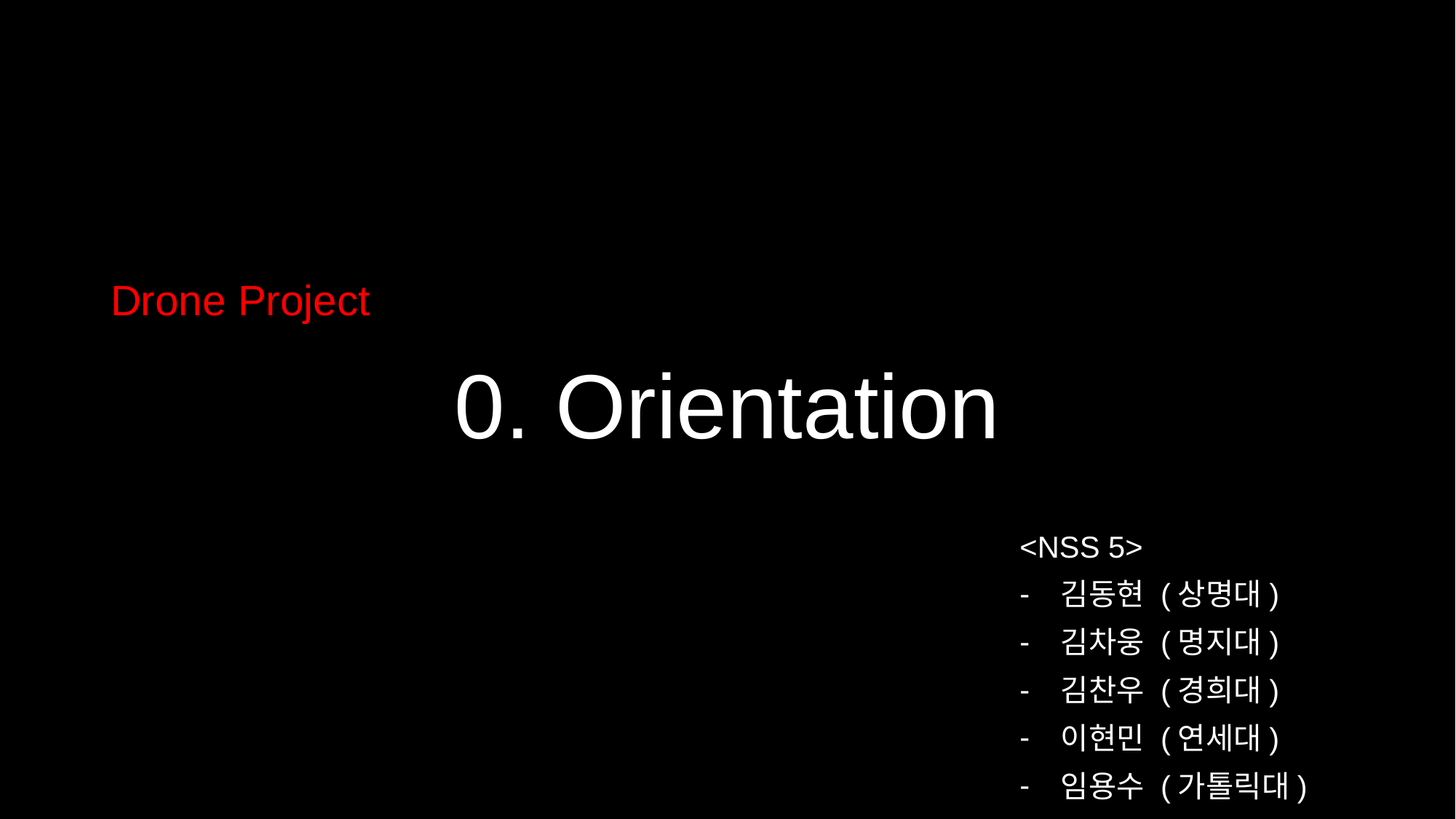

# 0. Orientation
<NSS 5>
김동현 (상명대)
김차웅 (명지대)
김찬우 (경희대)
이현민 (연세대)
임용수 (가톨릭대)